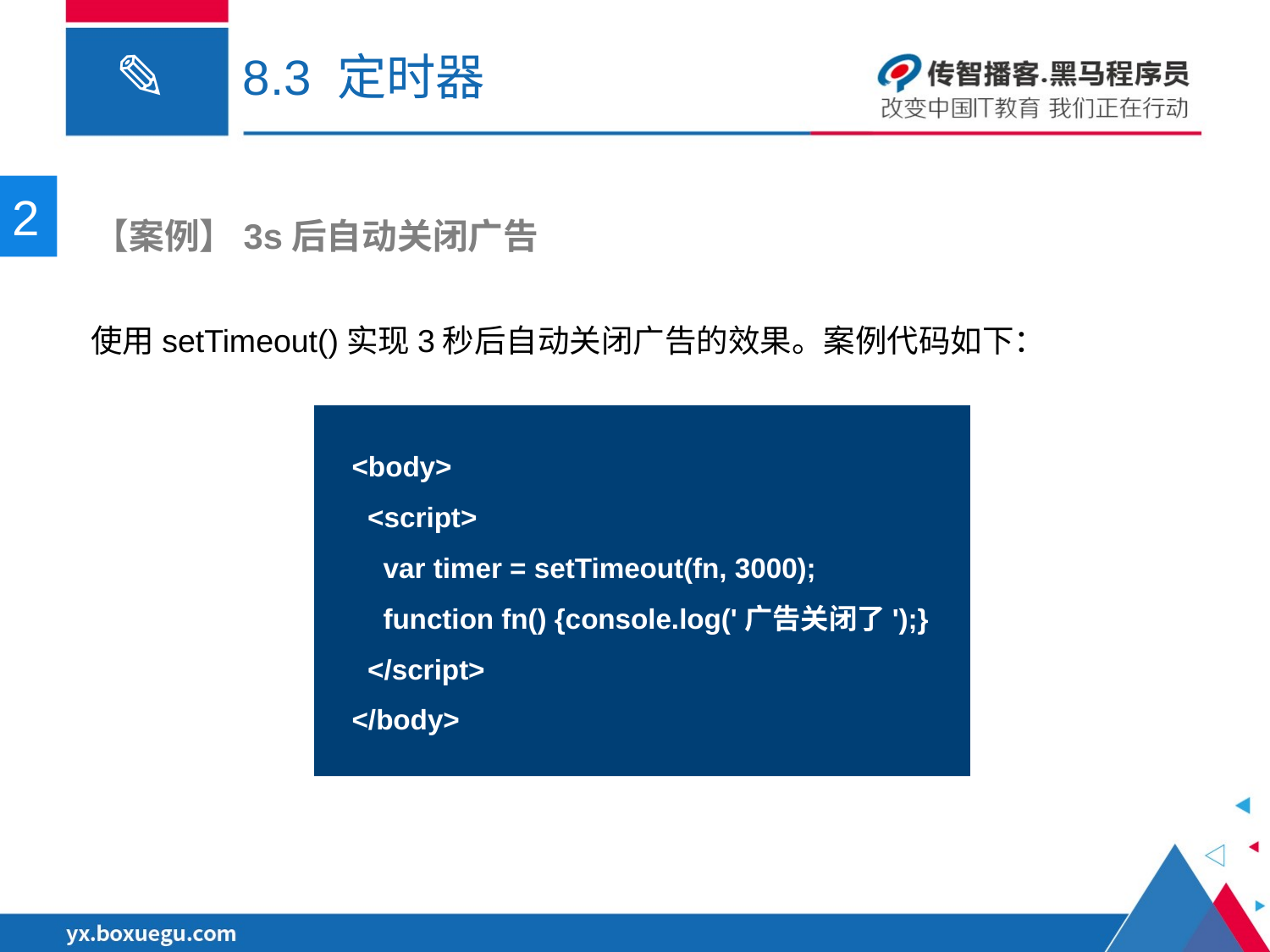

# 8.3 定时器

2
  【案例】3s后自动关闭广告
使用setTimeout()实现3秒后自动关闭广告的效果。案例代码如下：

<body>
  <script>
    var timer = setTimeout(fn, 3000);
    function fn() {console.log('广告关闭了');}
  </script>
</body>